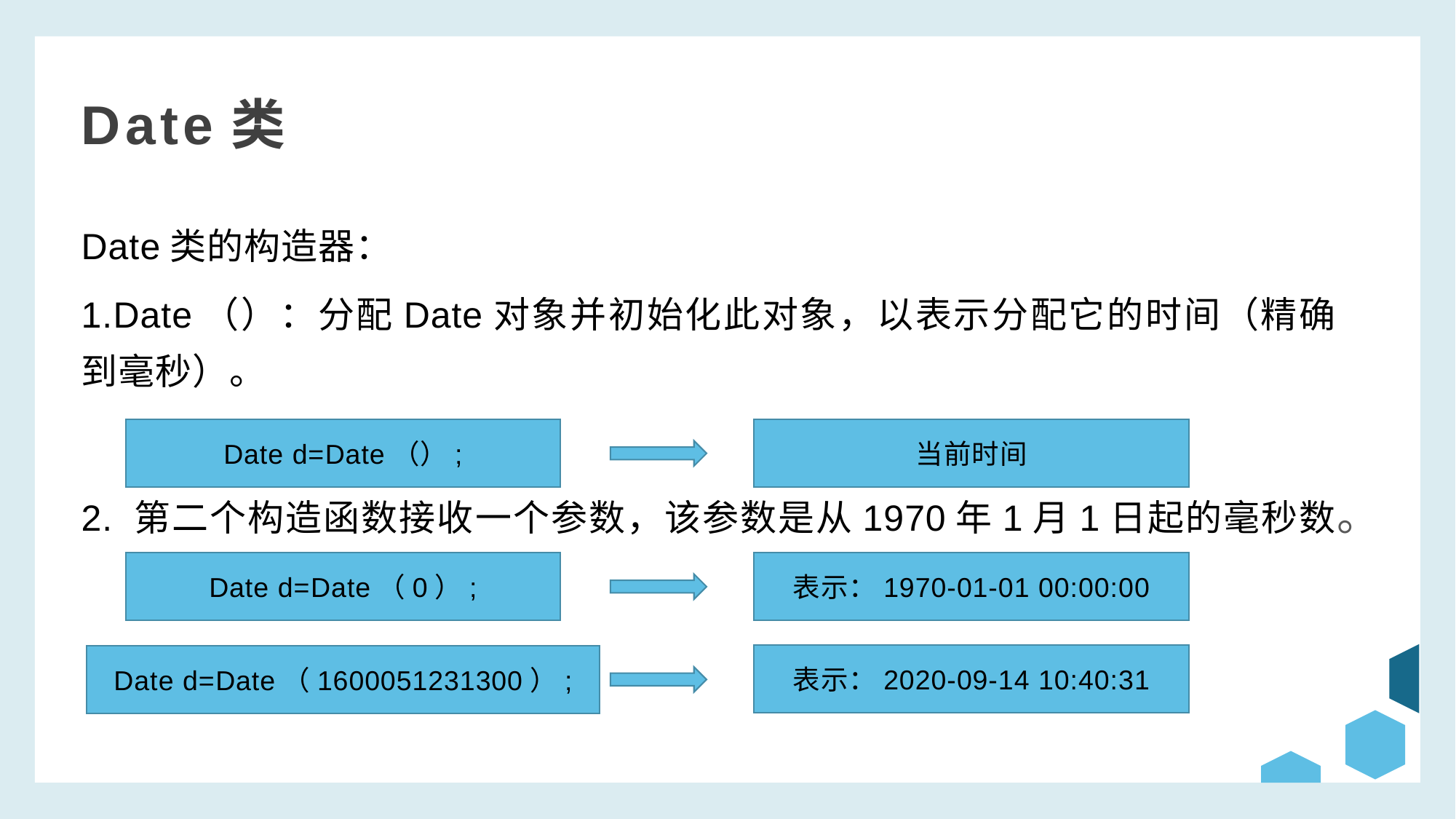

Date类
Date类的构造器：
1.Date（）：分配Date对象并初始化此对象，以表示分配它的时间（精确到毫秒）。

2. 第二个构造函数接收一个参数，该参数是从1970年1月1日起的毫秒数。
Date d=Date（）;
当前时间

表示：1970-01-01 00:00:00
Date d=Date（0）;

表示：2020-09-14 10:40:31
Date d=Date（1600051231300）;